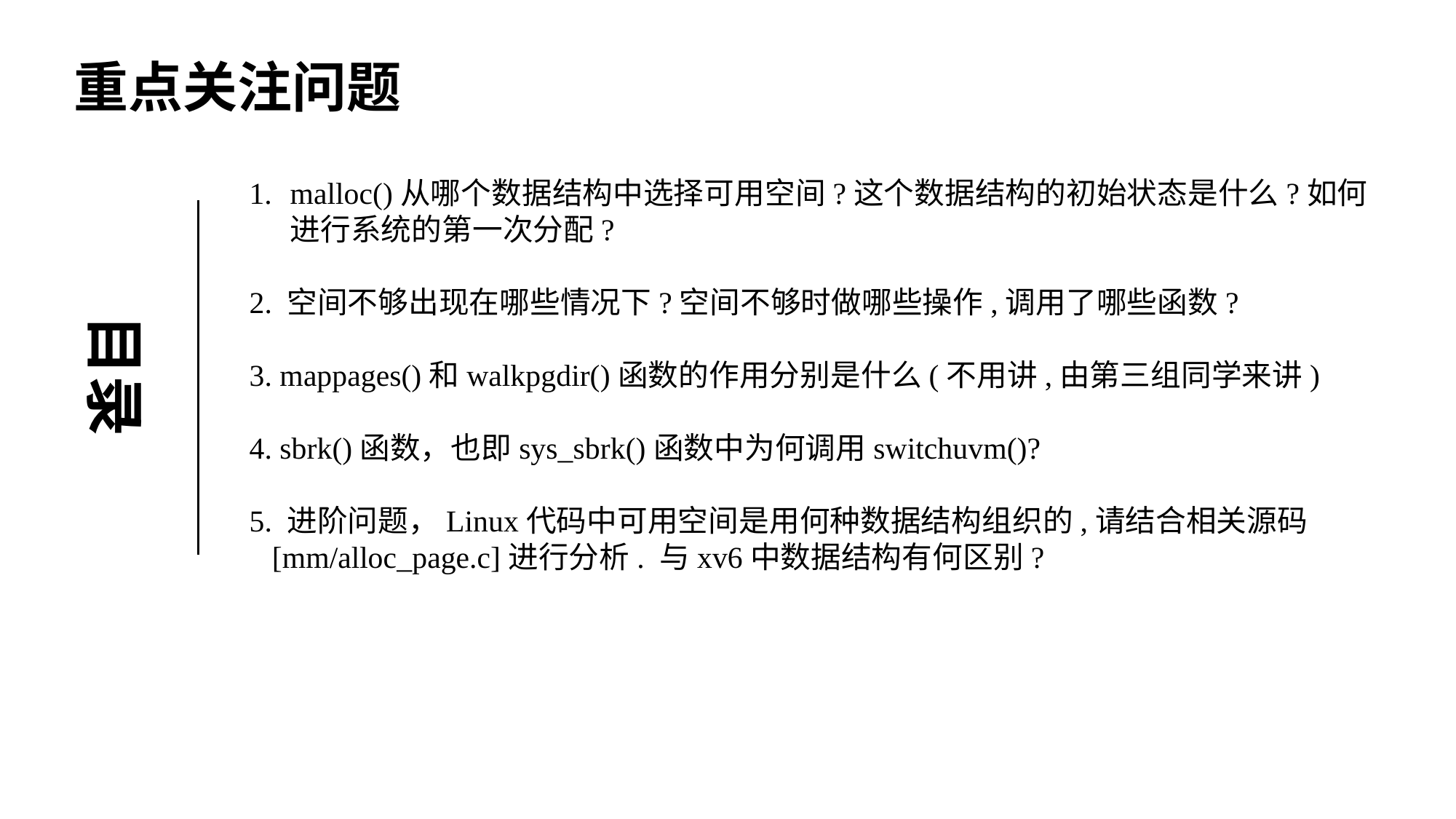

重点关注问题
malloc()从哪个数据结构中选择可用空间?这个数据结构的初始状态是什么?如何进行系统的第一次分配?

2. 空间不够出现在哪些情况下?空间不够时做哪些操作,调用了哪些函数?

3. mappages()和walkpgdir()函数的作用分别是什么(不用讲,由第三组同学来讲)

4. sbrk()函数，也即sys_sbrk()函数中为何调用switchuvm()?

5. 进阶问题，Linux代码中可用空间是用何种数据结构组织的,请结合相关源码
   [mm/alloc_page.c]进行分析. 与xv6中数据结构有何区别?
目录

2